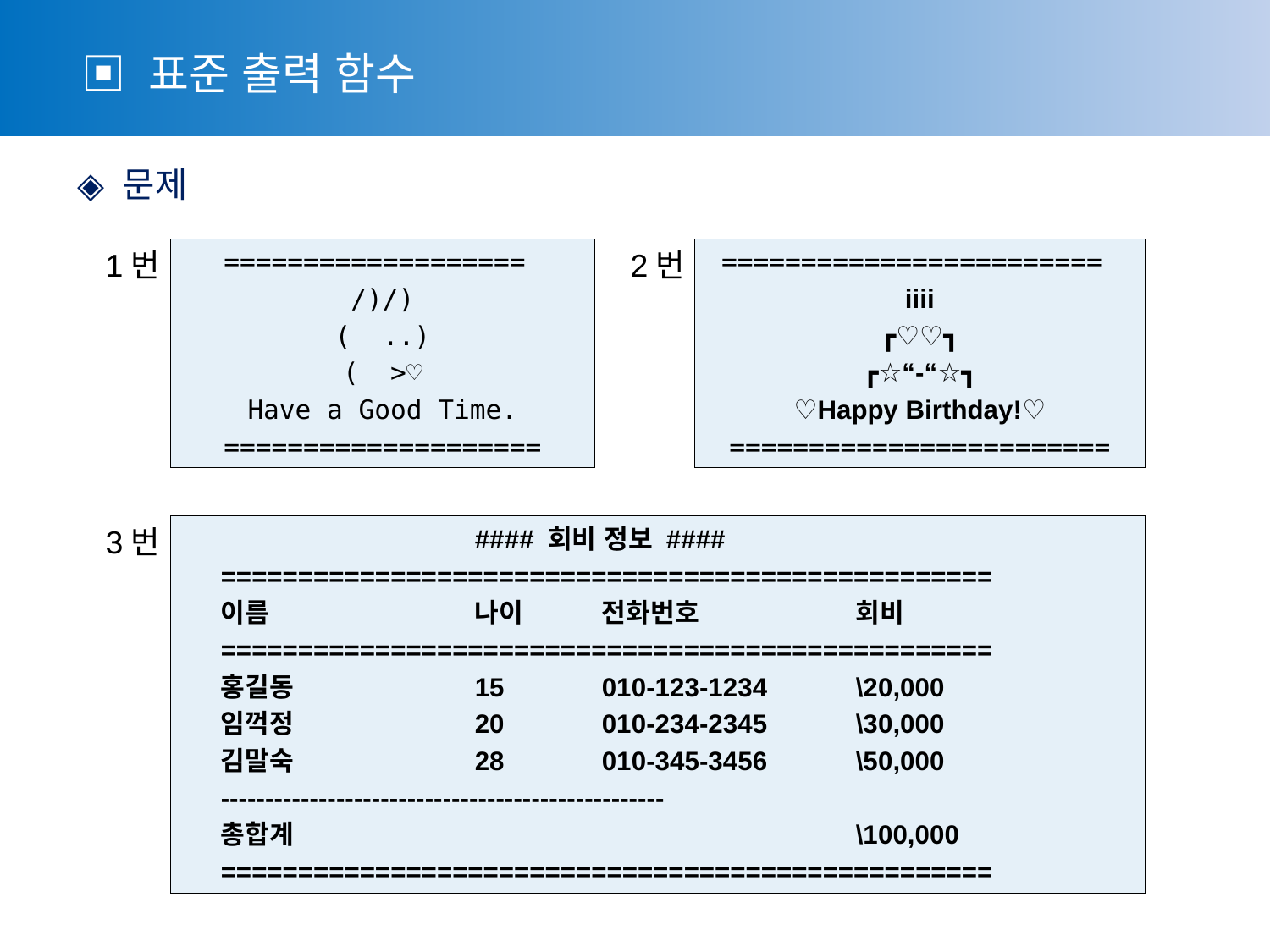

▣ 표준 출력 함수
 ◈ 문제
1번
===================
/)/)
(  ..)
(  >♡
Have a Good Time.
====================
2번
========================
iiii
┏♡♡┓
┏☆“-“☆┓
♡Happy Birthday!♡
========================
3번
			#### 회비 정보 ####
	==================================================
	이름		나이	전화번호		회비
	==================================================
	홍길동		15	010-123-1234	\20,000
	임꺽정		20	010-234-2345	\30,000
	김말숙		28	010-345-3456	\50,000
	--------------------------------------------------
	총합계					\100,000
	==================================================